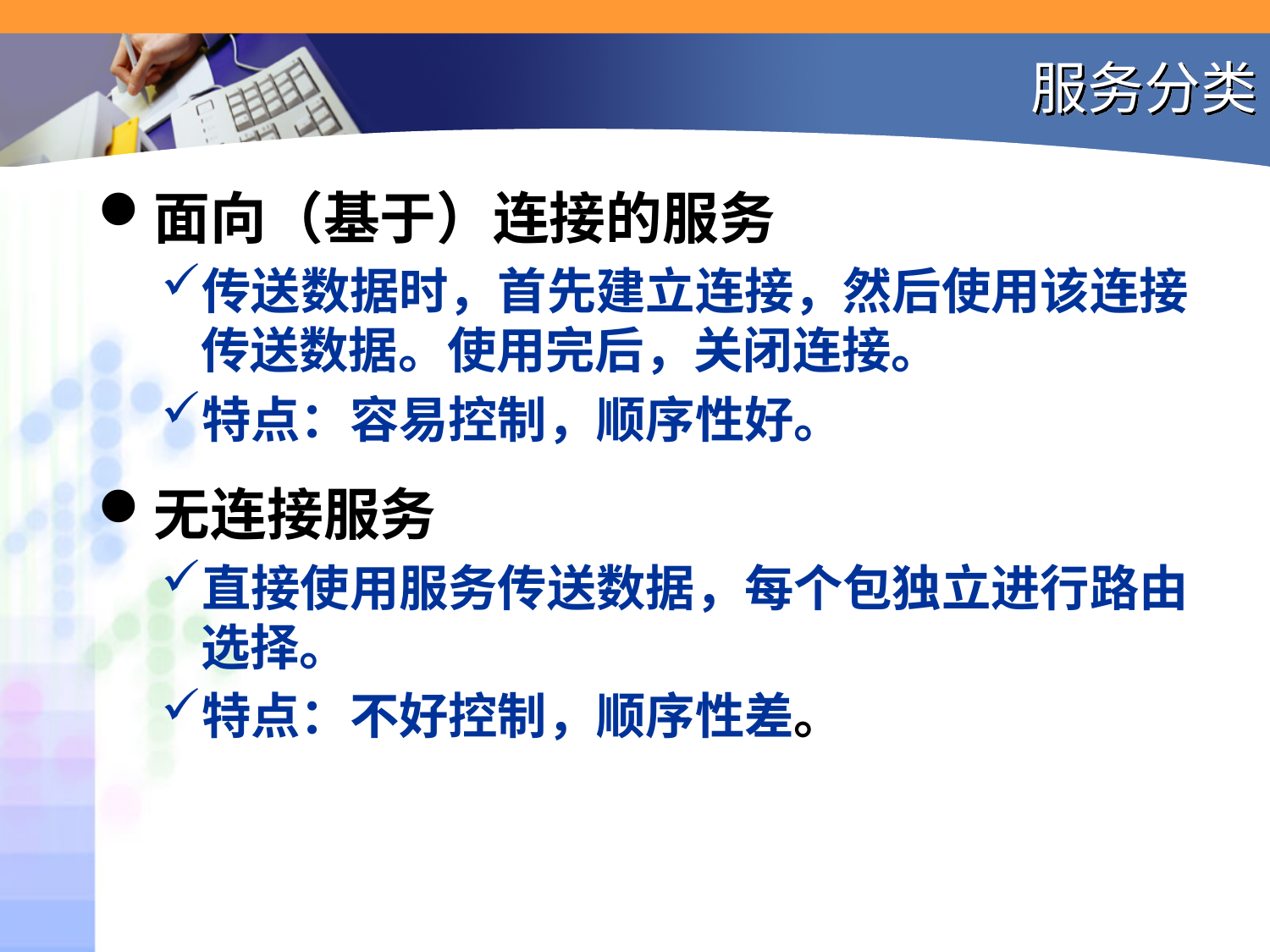

# 服务分类
面向（基于）连接的服务
传送数据时，首先建立连接，然后使用该连接传送数据。使用完后，关闭连接。
特点：容易控制，顺序性好。
无连接服务
直接使用服务传送数据，每个包独立进行路由选择。
特点：不好控制，顺序性差。